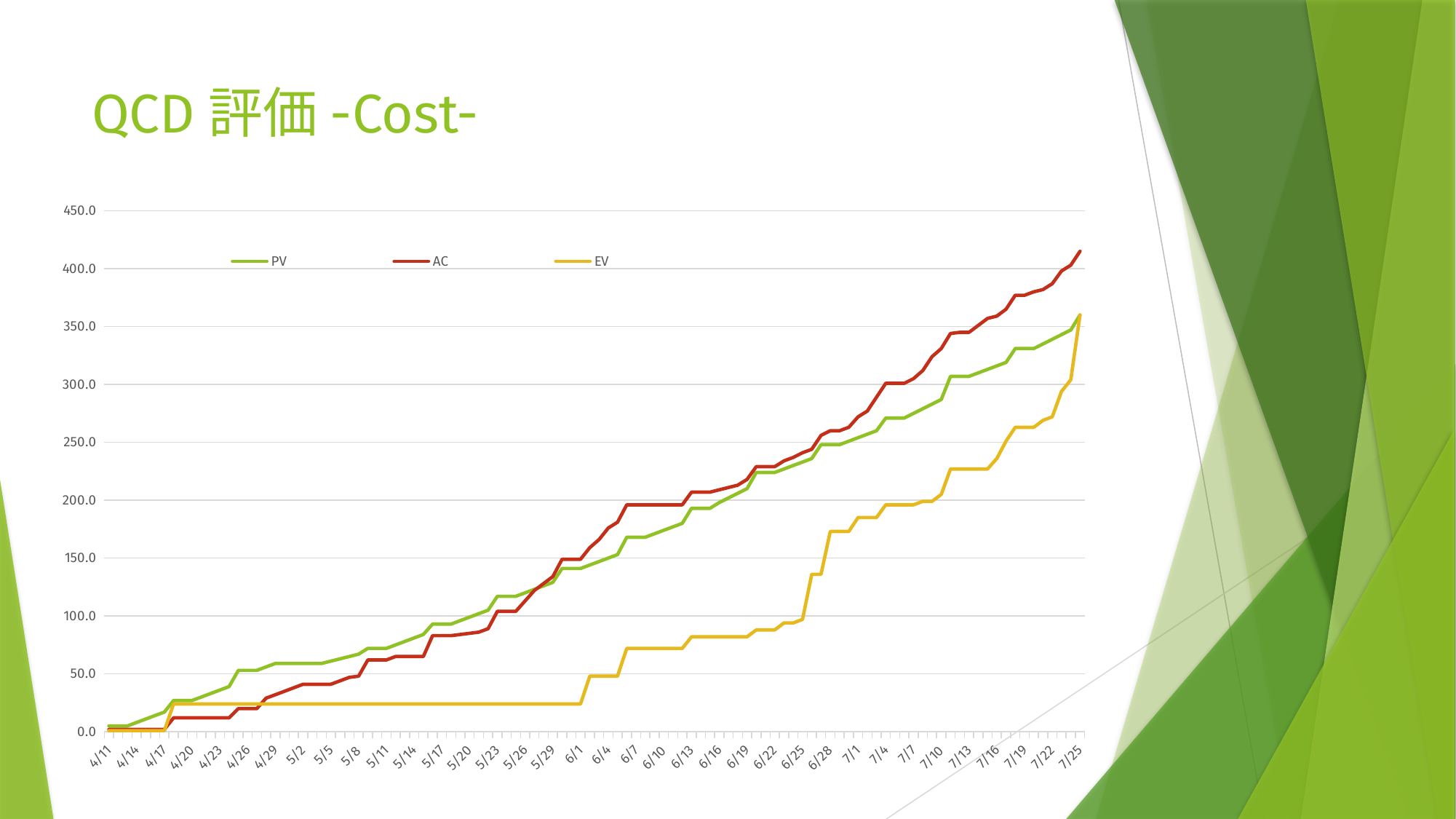

# QCD評価-Cost-

### Chart

| Category | PV | AC | EV |
|---|---|---|---|
| 41740 | 5.0 | 2.0 | 1.0 |
| 41741 | 5.0 | 2.0 | 1.0 |
| 41742 | 5.0 | 2.0 | 1.0 |
| 41743 | 8.0 | 2.0 | 1.0 |
| 41744 | 11.0 | 2.0 | 1.0 |
| 41745 | 14.0 | 2.0 | 1.0 |
| 41746 | 17.0 | 2.0 | 1.0 |
| 41747 | 27.0 | 12.0 | 24.0 |
| 41748 | 27.0 | 12.0 | 24.0 |
| 41749 | 27.0 | 12.0 | 24.0 |
| 41750 | 30.0 | 12.0 | 24.0 |
| 41751 | 33.0 | 12.0 | 24.0 |
| 41752 | 36.0 | 12.0 | 24.0 |
| 41753 | 39.0 | 12.0 | 24.0 |
| 41754 | 53.0 | 20.0 | 24.0 |
| 41755 | 53.0 | 20.0 | 24.0 |
| 41756 | 53.0 | 20.0 | 24.0 |
| 41757 | 56.0 | 29.0 | 24.0 |
| 41758 | 59.0 | 32.0 | 24.0 |
| 41759 | 59.0 | 35.0 | 24.0 |
| 41760 | 59.0 | 38.0 | 24.0 |
| 41761 | 59.0 | 41.0 | 24.0 |
| 41762 | 59.0 | 41.0 | 24.0 |
| 41763 | 59.0 | 41.0 | 24.0 |
| 41764 | 61.0 | 41.0 | 24.0 |
| 41765 | 63.0 | 44.0 | 24.0 |
| 41766 | 65.0 | 47.0 | 24.0 |
| 41767 | 67.0 | 48.0 | 24.0 |
| 41768 | 72.0 | 62.0 | 24.0 |
| 41769 | 72.0 | 62.0 | 24.0 |
| 41770 | 72.0 | 62.0 | 24.0 |
| 41771 | 75.0 | 65.0 | 24.0 |
| 41772 | 78.0 | 65.0 | 24.0 |
| 41773 | 81.0 | 65.0 | 24.0 |
| 41774 | 84.0 | 65.0 | 24.0 |
| 41775 | 93.0 | 83.0 | 24.0 |
| 41776 | 93.0 | 83.0 | 24.0 |
| 41777 | 93.0 | 83.0 | 24.0 |
| 41778 | 96.0 | 84.0 | 24.0 |
| 41779 | 99.0 | 85.0 | 24.0 |
| 41780 | 102.0 | 86.0 | 24.0 |
| 41781 | 105.0 | 89.0 | 24.0 |
| 41782 | 117.0 | 104.0 | 24.0 |
| 41783 | 117.0 | 104.0 | 24.0 |
| 41784 | 117.0 | 104.0 | 24.0 |
| 41785 | 120.0 | 113.0 | 24.0 |
| 41786 | 123.0 | 122.0 | 24.0 |
| 41787 | 126.0 | 128.0 | 24.0 |
| 41788 | 129.0 | 134.0 | 24.0 |
| 41789 | 141.0 | 149.0 | 24.0 |
| 41790 | 141.0 | 149.0 | 24.0 |
| 41791 | 141.0 | 149.0 | 24.0 |
| 41792 | 144.0 | 159.0 | 48.0 |
| 41793 | 147.0 | 166.0 | 48.0 |
| 41794 | 150.0 | 176.0 | 48.0 |
| 41795 | 153.0 | 181.0 | 48.0 |
| 41796 | 168.0 | 196.0 | 72.0 |
| 41797 | 168.0 | 196.0 | 72.0 |
| 41798 | 168.0 | 196.0 | 72.0 |
| 41799 | 171.0 | 196.0 | 72.0 |
| 41800 | 174.0 | 196.0 | 72.0 |
| 41801 | 177.0 | 196.0 | 72.0 |
| 41802 | 180.0 | 196.0 | 72.0 |
| 41803 | 193.0 | 207.0 | 82.0 |
| 41804 | 193.0 | 207.0 | 82.0 |
| 41805 | 193.0 | 207.0 | 82.0 |
| 41806 | 198.0 | 209.0 | 82.0 |
| 41807 | 202.0 | 211.0 | 82.0 |
| 41808 | 206.0 | 213.0 | 82.0 |
| 41809 | 210.0 | 218.0 | 82.0 |
| 41810 | 224.0 | 229.0 | 88.0 |
| 41811 | 224.0 | 229.0 | 88.0 |
| 41812 | 224.0 | 229.0 | 88.0 |
| 41813 | 227.0 | 234.0 | 94.0 |
| 41814 | 230.0 | 237.0 | 94.0 |
| 41815 | 233.0 | 241.0 | 97.0 |
| 41816 | 236.0 | 244.0 | 136.0 |
| 41817 | 248.0 | 256.0 | 136.0 |
| 41818 | 248.0 | 260.0 | 173.0 |
| 41819 | 248.0 | 260.0 | 173.0 |
| 41820 | 251.0 | 263.0 | 173.0 |
| 41821 | 254.0 | 272.0 | 185.0 |
| 41822 | 257.0 | 277.0 | 185.0 |
| 41823 | 260.0 | 289.0 | 185.0 |
| 41824 | 271.0 | 301.0 | 196.0 |
| 41825 | 271.0 | 301.0 | 196.0 |
| 41826 | 271.0 | 301.0 | 196.0 |
| 41827 | 275.0 | 305.0 | 196.0 |
| 41828 | 279.0 | 312.0 | 199.0 |
| 41829 | 283.0 | 324.0 | 199.0 |
| 41830 | 287.0 | 331.0 | 205.0 |
| 41831 | 307.0 | 344.0 | 227.0 |
| 41832 | 307.0 | 345.0 | 227.0 |
| 41833 | 307.0 | 345.0 | 227.0 |
| 41834 | 310.0 | 351.0 | 227.0 |
| 41835 | 313.0 | 357.0 | 227.0 |
| 41836 | 316.0 | 359.0 | 236.0 |
| 41837 | 319.0 | 365.0 | 251.0 |
| 41838 | 331.0 | 377.0 | 263.0 |
| 41839 | 331.0 | 377.0 | 263.0 |
| 41840 | 331.0 | 380.0 | 263.0 |
| 41841 | 335.0 | 382.0 | 269.0 |
| 41842 | 339.0 | 387.0 | 272.0 |
| 41843 | 343.0 | 398.0 | 294.0 |
| 41844 | 347.0 | 403.0 | 304.0 |
| 41845 | 360.0 | 415.0 | 360.0 |